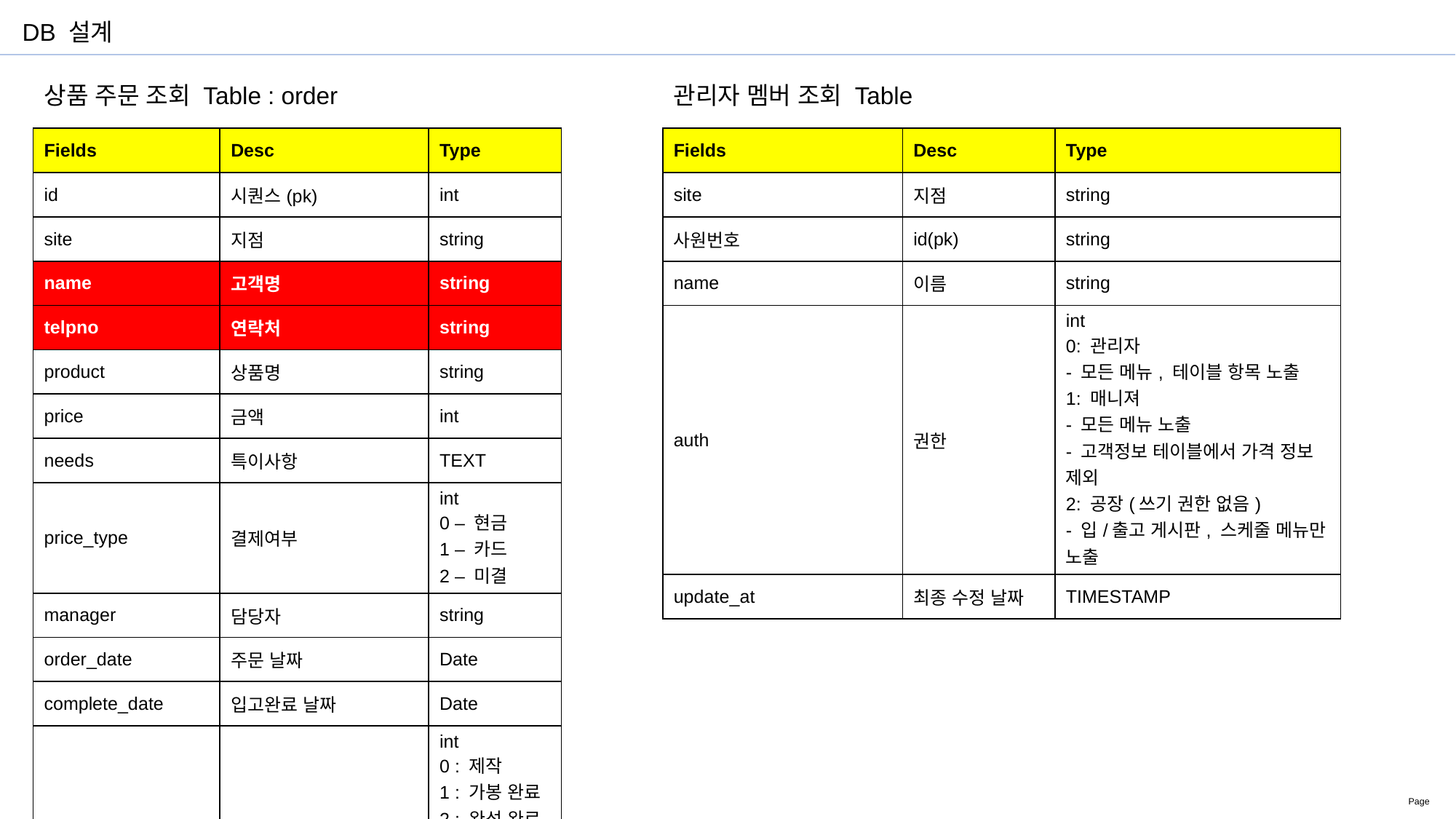

# DB 설계
관리자 멤버 조회 Table
상품 주문 조회 Table : order
| Fields | Desc | Type |
| --- | --- | --- |
| id | 시퀀스(pk) | int |
| site | 지점 | string |
| name | 고객명 | string |
| telpno | 연락처 | string |
| product | 상품명 | string |
| price | 금액 | int |
| needs | 특이사항 | TEXT |
| price\_type | 결제여부 | int 0 – 현금 1 – 카드 2 – 미결 |
| manager | 담당자 | string |
| order\_date | 주문 날짜 | Date |
| complete\_date | 입고완료 날짜 | Date |
| order\_status | 주문 진행사항 | int 0 : 제작 1 : 가봉 완료 2 : 완성 완료 3 : 2차 수선 4 : 출고 준비 5 : 출고 완료 |
| last\_update | 최종 수정 날짜 | Date |
| Fields | Desc | Type |
| --- | --- | --- |
| site | 지점 | string |
| 사원번호 | id(pk) | string |
| name | 이름 | string |
| auth | 권한 | int 0: 관리자 - 모든 메뉴, 테이블 항목 노출 1: 매니져 - 모든 메뉴 노출 - 고객정보 테이블에서 가격 정보 제외 2: 공장(쓰기 권한 없음) - 입/출고 게시판, 스케줄 메뉴만 노출 |
| update\_at | 최종 수정 날짜 | TIMESTAMP |